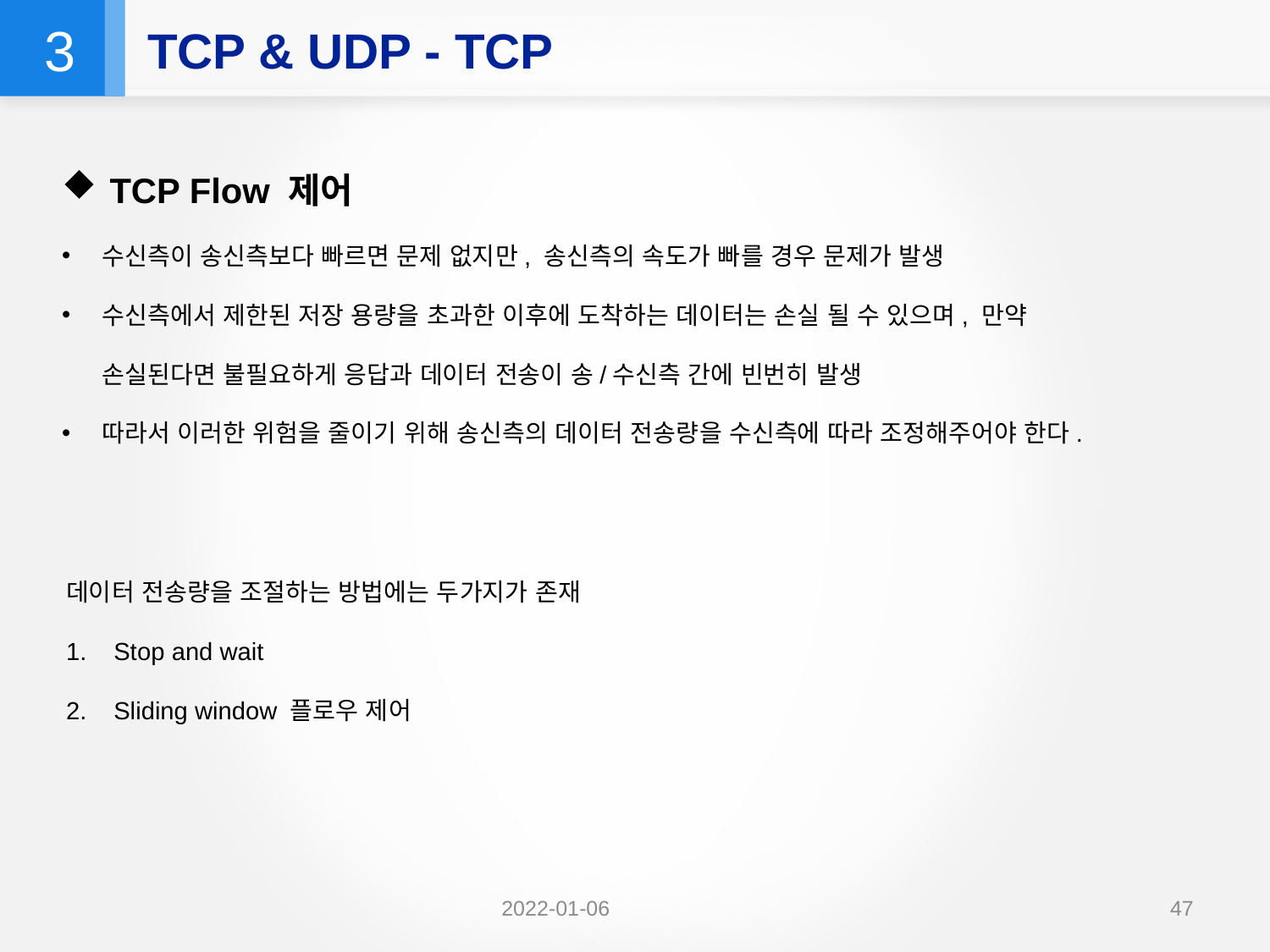

3
TCP & UDP - TCP
TCP Flow 제어
수신측이 송신측보다 빠르면 문제 없지만, 송신측의 속도가 빠를 경우 문제가 발생
수신측에서 제한된 저장 용량을 초과한 이후에 도착하는 데이터는 손실 될 수 있으며, 만약 손실된다면 불필요하게 응답과 데이터 전송이 송/수신측 간에 빈번히 발생
따라서 이러한 위험을 줄이기 위해 송신측의 데이터 전송량을 수신측에 따라 조정해주어야 한다.
데이터 전송량을 조절하는 방법에는 두가지가 존재
Stop and wait
Sliding window 플로우 제어
2022-01-06
47